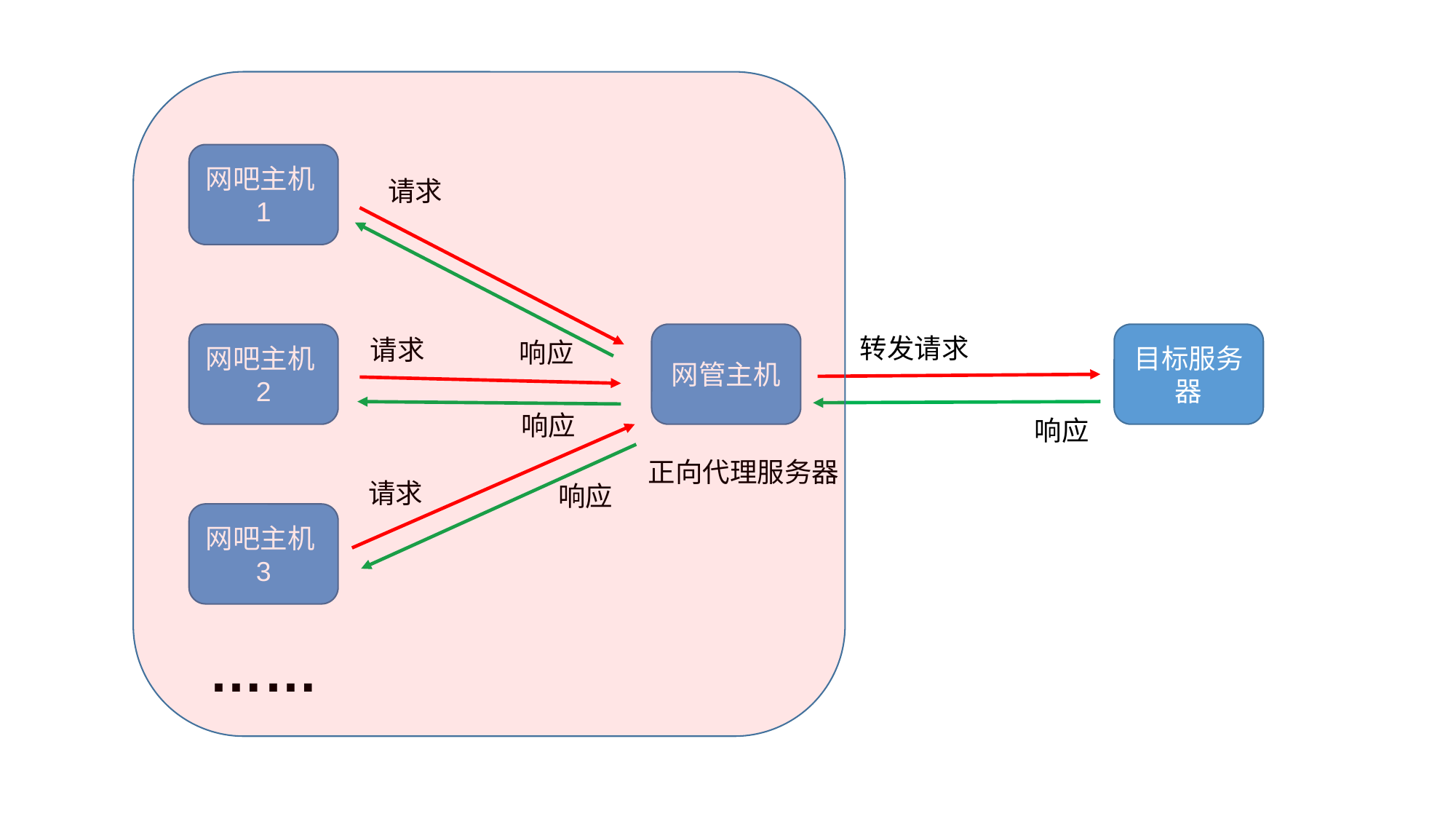

网吧主机1
网管主机
网吧主机2
目标服务器
网吧主机3
请求
转发请求
请求
正向代理服务器
请求
响应
响应
响应
响应
……